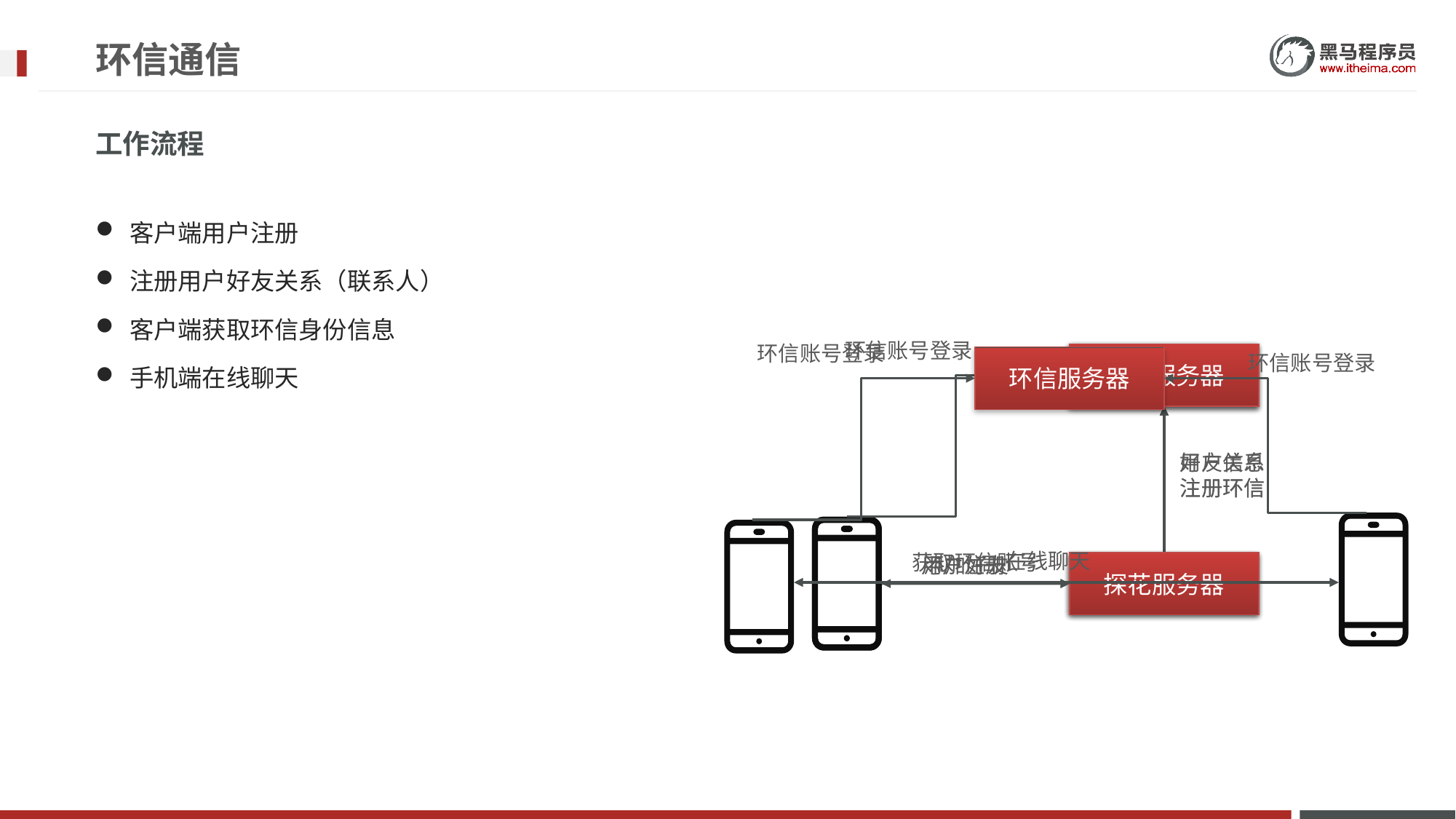

# 环信通信
工作流程
客户端用户注册
注册用户好友关系（联系人）
客户端获取环信身份信息
手机端在线聊天
环信账号登录
环信账号登录
环信服务器
环信服务器
环信服务器
环信账号登录
环信服务器
用户信息
注册环信
好友关系
注册环信

在线聊天
获取环信账号
添加好友
用户注册
探花服务器
探花服务器
探花服务器